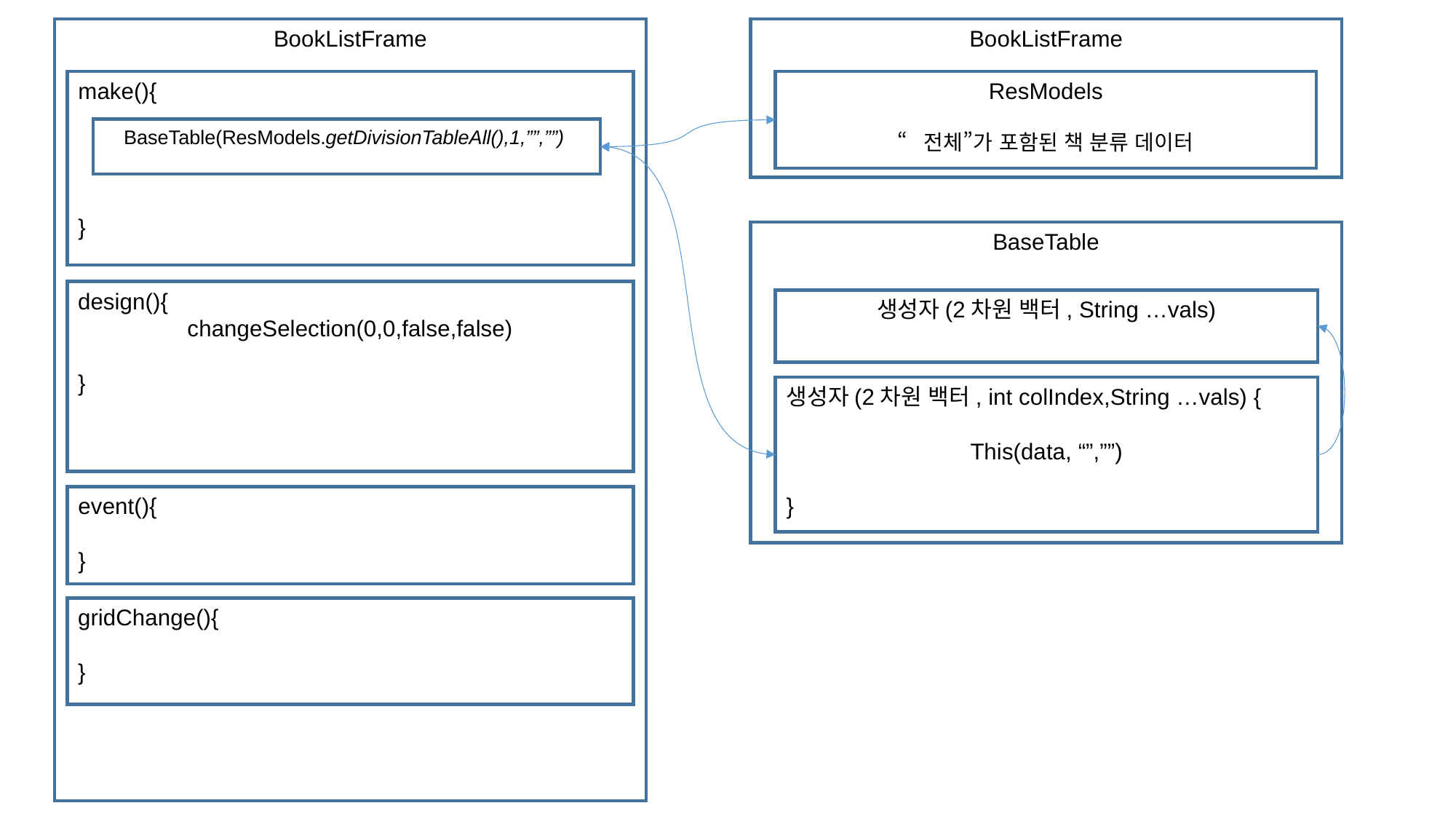

BookListFrame
BookListFrame
ResModels

“전체”가 포함된 책 분류 데이터
make(){

}
BaseTable(ResModels.getDivisionTableAll(),1,””,””)
BaseTable
design(){
changeSelection(0,0,false,false)

}
생성자(2차원 백터, String …vals)
생성자(2차원 백터, int colIndex,String …vals) {

This(data, “”,””)

}

event(){

}

gridChange(){

}